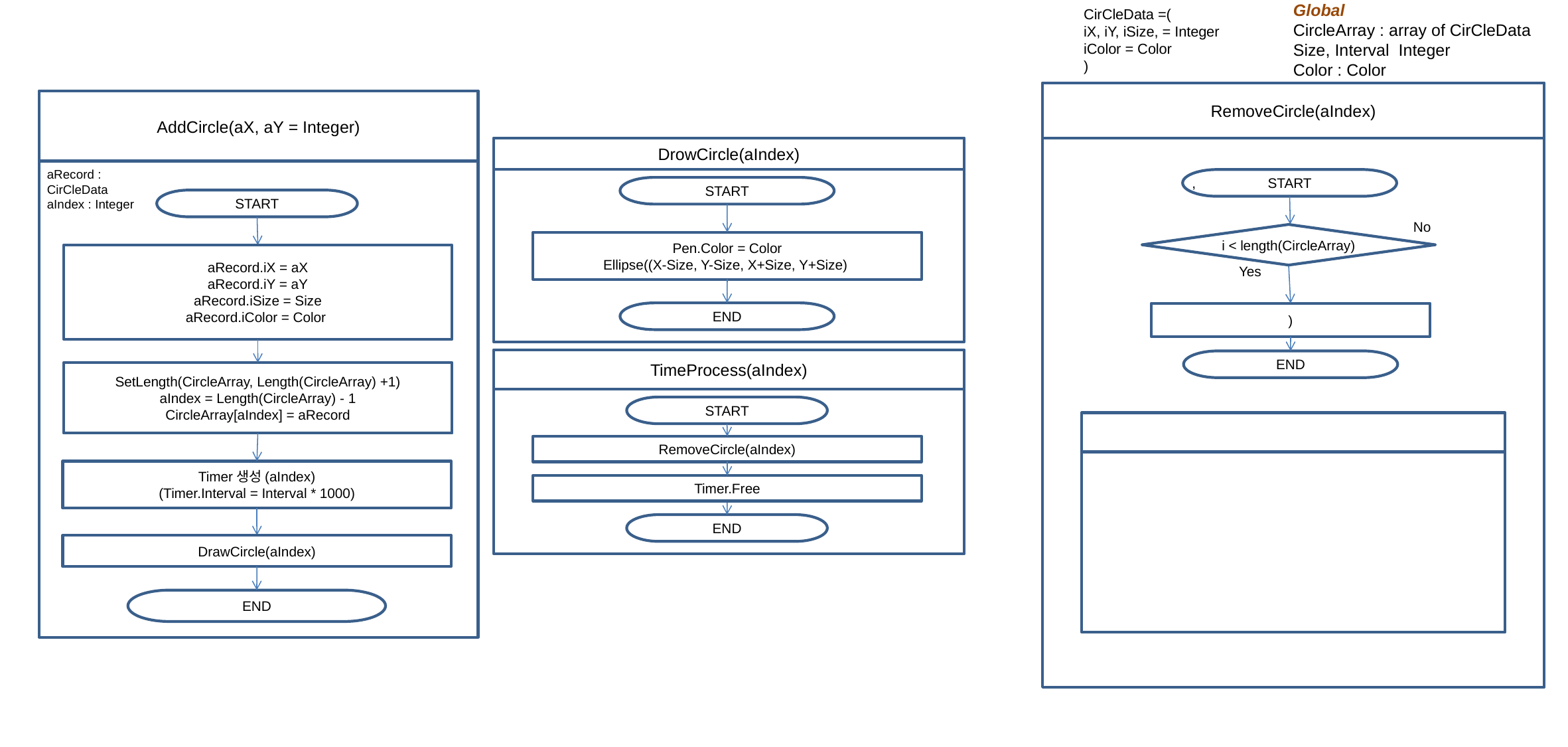

CirCleData =(
iX, iY, iSize, = Integer
iColor = Color
)
Global
CircleArray : array of CirCleData
Size, Interval  Integer
Color : Color

RemoveCircle(aIndex)
AddCircle(aX, aY = Integer)

DrowCircle(aIndex)
aRecord : CirCleData
aIndex : Integer
,
START
START
START
No
i < length(CircleArray)

Pen.Color = Color
Ellipse((X-Size, Y-Size, X+Size, Y+Size)

aRecord.iX = aX
aRecord.iY = aY
aRecord.iSize = Size
aRecord.iColor = Color
Yes
END
)
TimeProcess(aIndex)

END
SetLength(CircleArray, Length(CircleArray) +1)
aIndex = Length(CircleArray) - 1
CircleArray[aIndex] = aRecord
START

RemoveCircle(aIndex)
Timer생성(aIndex)
(Timer.Interval = Interval * 1000)
Timer.Free
END
DrawCircle(aIndex)
END